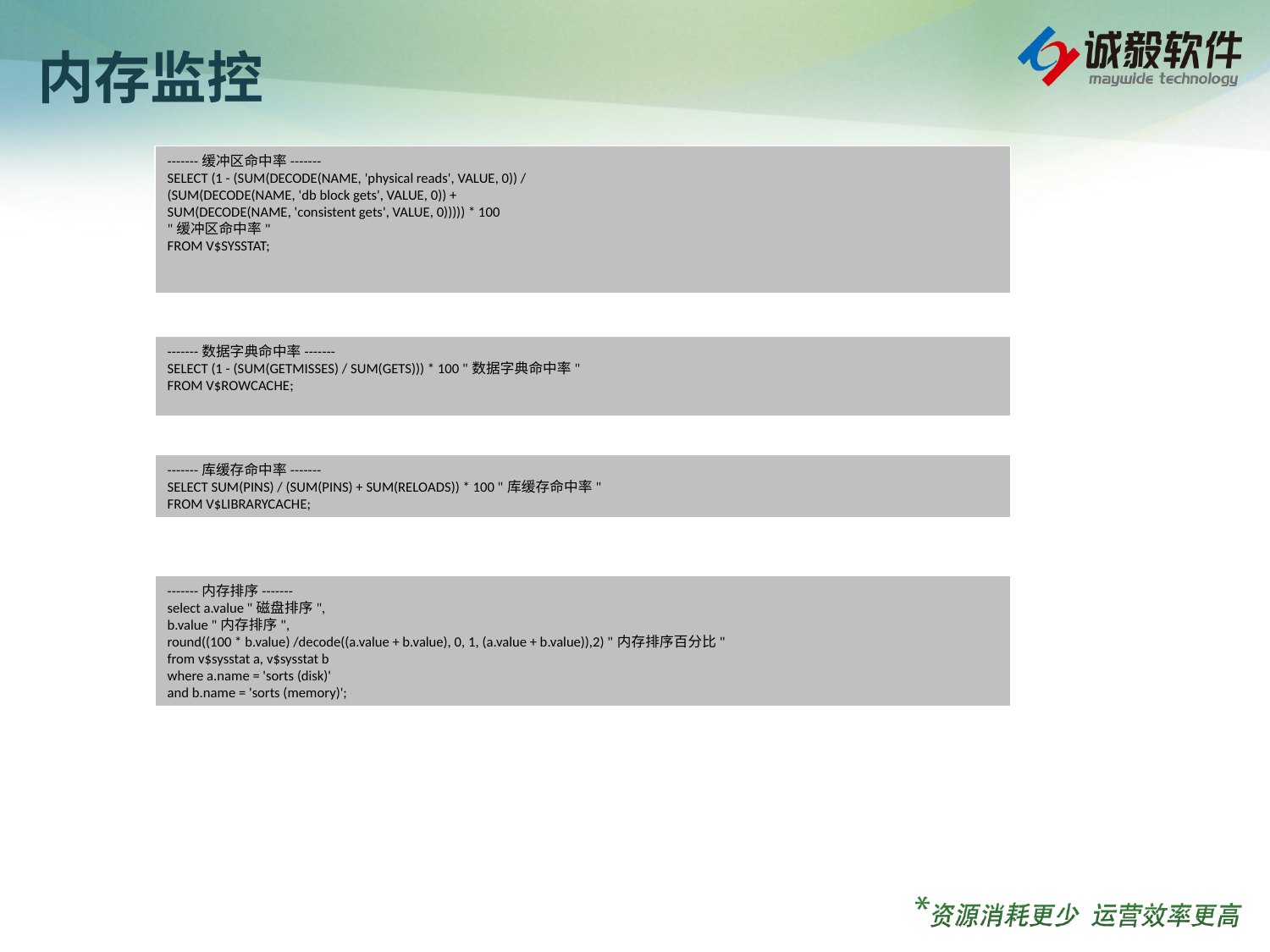

# 内存监控
-------缓冲区命中率-------
SELECT (1 - (SUM(DECODE(NAME, 'physical reads', VALUE, 0)) /
(SUM(DECODE(NAME, 'db block gets', VALUE, 0)) +
SUM(DECODE(NAME, 'consistent gets', VALUE, 0))))) * 100
"缓冲区命中率"
FROM V$SYSSTAT;

-------数据字典命中率-------
SELECT (1 - (SUM(GETMISSES) / SUM(GETS))) * 100 "数据字典命中率"
FROM V$ROWCACHE;

-------库缓存命中率-------
SELECT SUM(PINS) / (SUM(PINS) + SUM(RELOADS)) * 100 "库缓存命中率"
FROM V$LIBRARYCACHE;
-------内存排序-------
select a.value "磁盘排序",
b.value "内存排序",
round((100 * b.value) /decode((a.value + b.value), 0, 1, (a.value + b.value)),2) "内存排序百分比"
from v$sysstat a, v$sysstat b
where a.name = 'sorts (disk)'
and b.name = 'sorts (memory)';